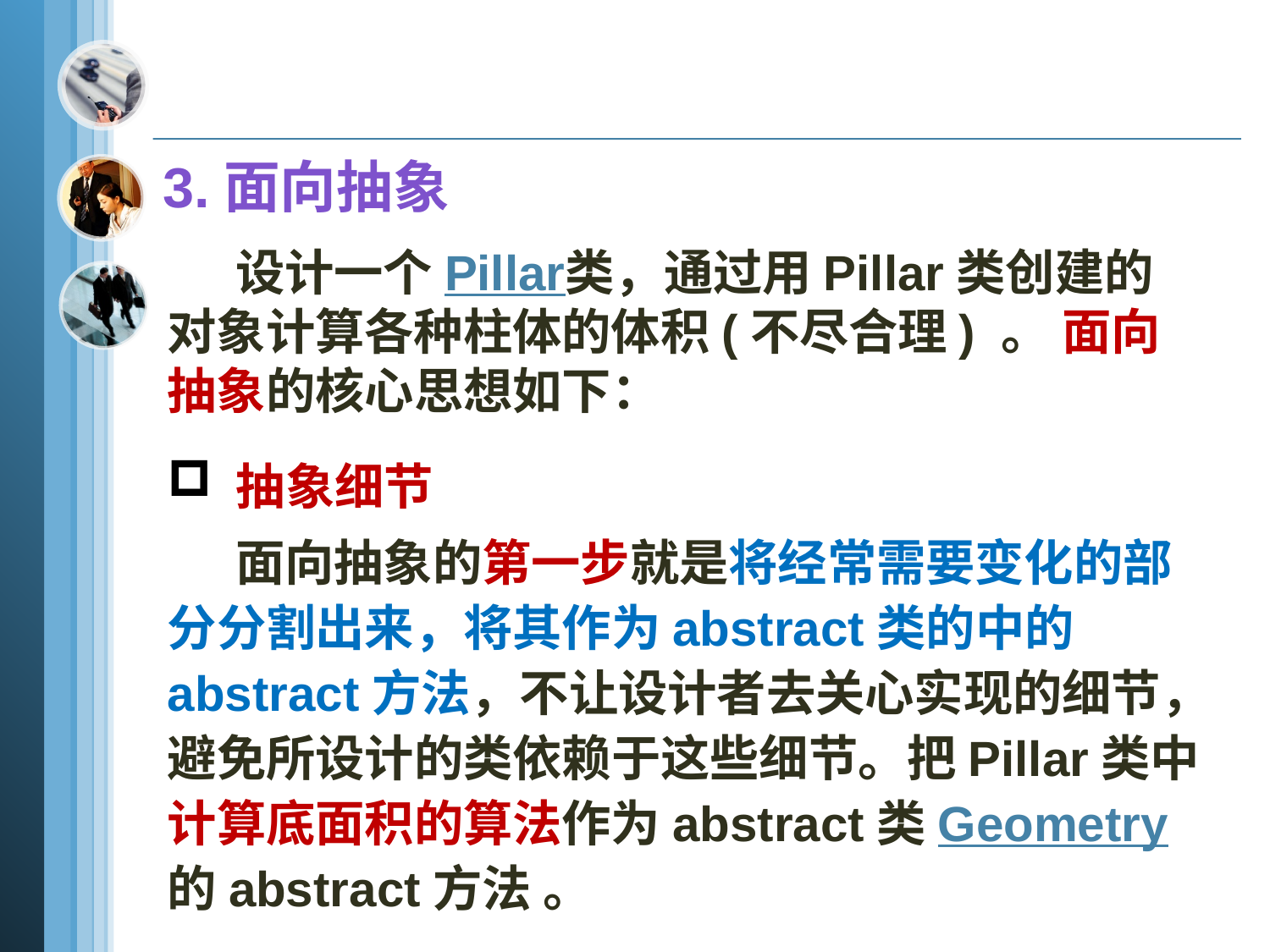

3.面向抽象
     设计一个Pillar类，通过用Pillar类创建的对象计算各种柱体的体积(不尽合理) 。 面向抽象的核心思想如下：
 抽象细节
     面向抽象的第一步就是将经常需要变化的部分分割出来，将其作为abstract类的中的abstract方法，不让设计者去关心实现的细节，避免所设计的类依赖于这些细节。把Pillar类中计算底面积的算法作为abstract类Geometry的abstract方法 。